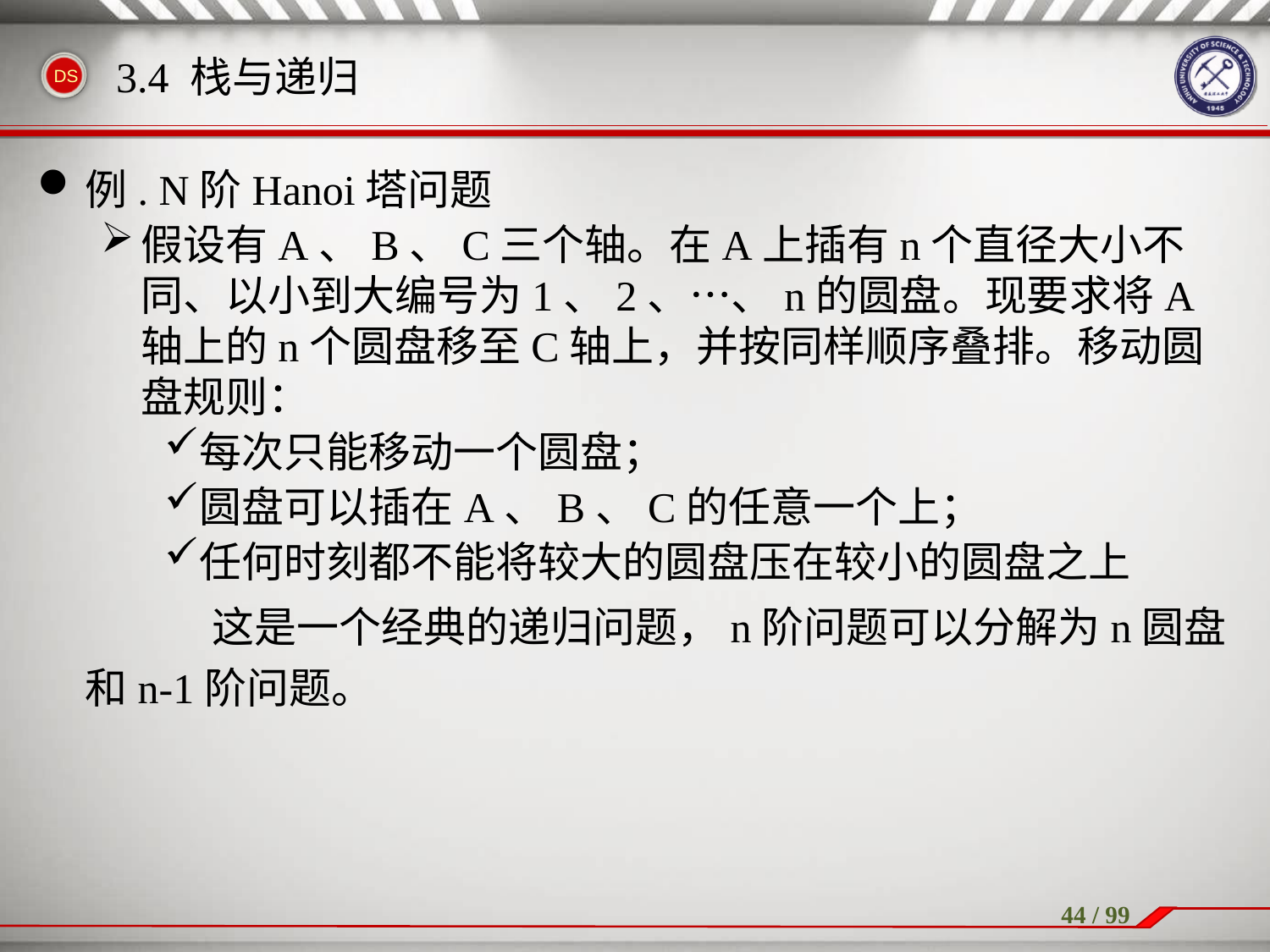

# 3.4 栈与递归
例. N阶Hanoi塔问题
假设有A、B、C三个轴。在A上插有n个直径大小不同、以小到大编号为1、2、…、n的圆盘。现要求将A轴上的n个圆盘移至C轴上，并按同样顺序叠排。移动圆盘规则：
每次只能移动一个圆盘；
圆盘可以插在A、B、C的任意一个上；
任何时刻都不能将较大的圆盘压在较小的圆盘之上
		这是一个经典的递归问题，n阶问题可以分解为n圆盘和n-1阶问题。